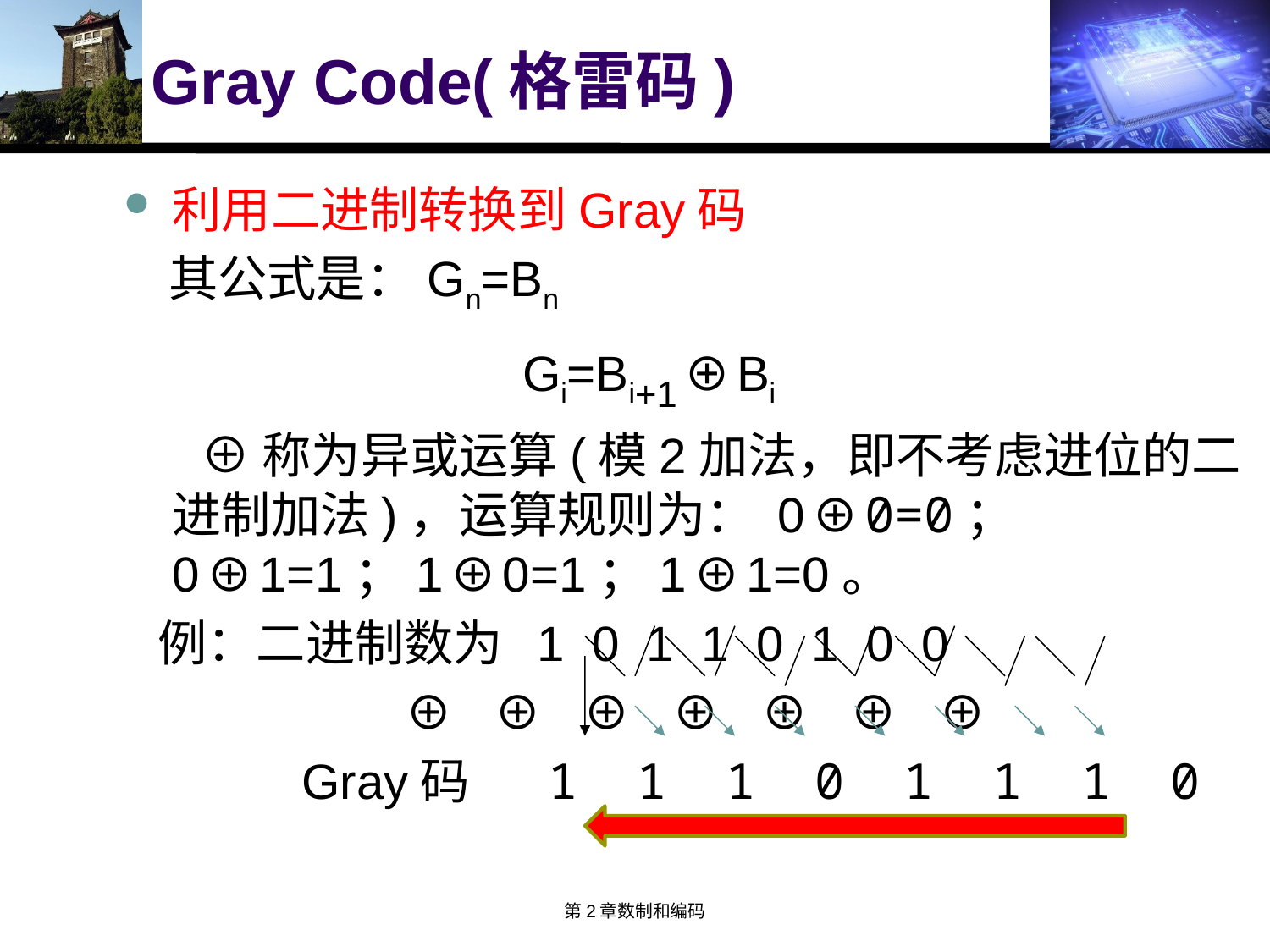

# Gray Code(格雷码)
利用二进制转换到Gray码
   其公式是：Gn=Bn
			       Gi=Bi+1⊕Bi
       ⊕称为异或运算(模2加法，即不考虑进位的二进制加法)，运算规则为： 0⊕0=0；0⊕1=1；1⊕0=1；1⊕1=0。
  例：二进制数为  1  0  1  1  0  1  0  0
                    ⊕ ⊕ ⊕ ⊕ ⊕ ⊕ ⊕
      Gray码      1  1  1  0  1  1  1  0

第2章数制和编码
55